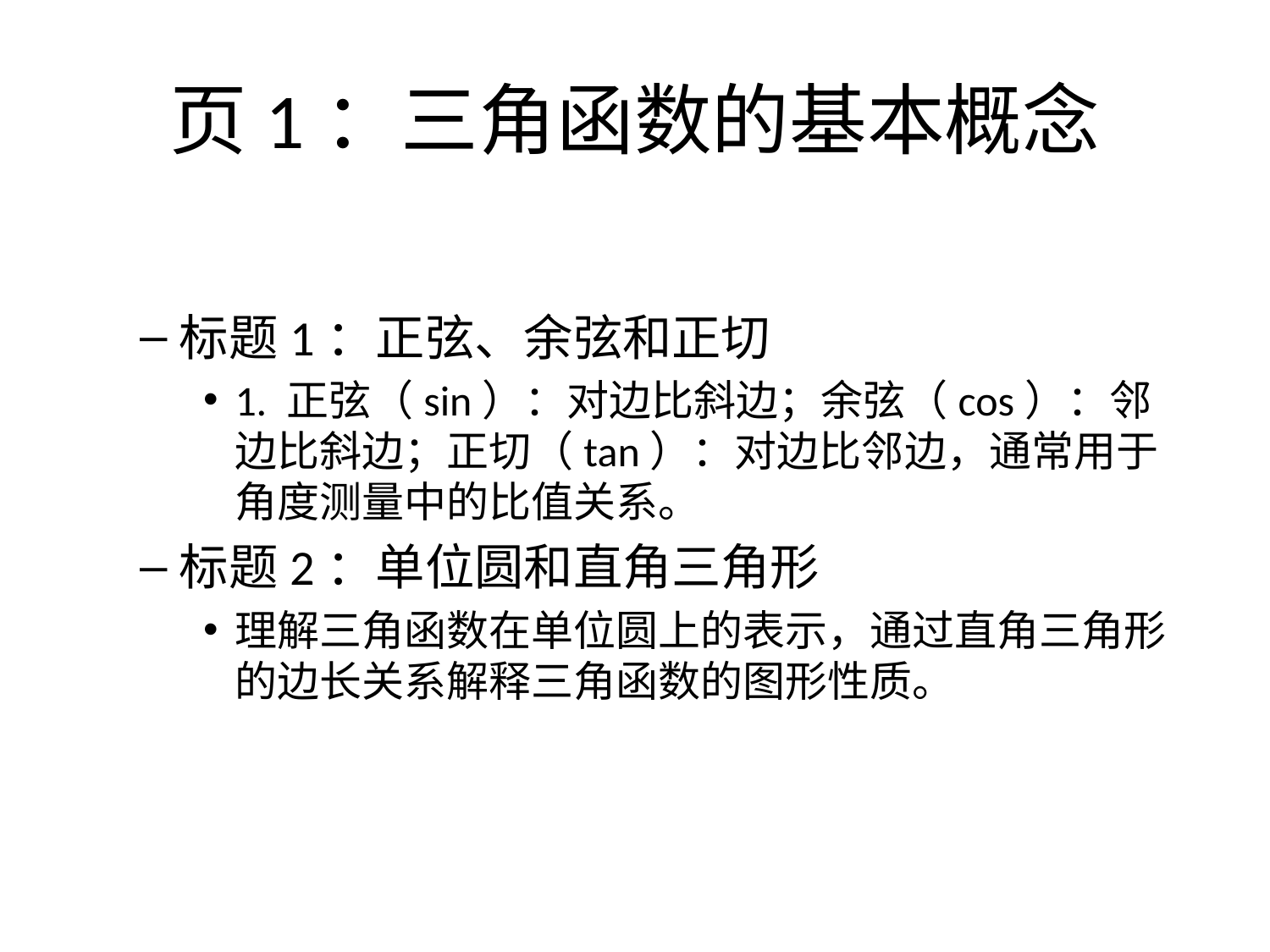

# 页1：三角函数的基本概念

标题1：正弦、余弦和正切
1. 正弦（sin）：对边比斜边；余弦（cos）：邻边比斜边；正切（tan）：对边比邻边，通常用于角度测量中的比值关系。
标题2：单位圆和直角三角形
理解三角函数在单位圆上的表示，通过直角三角形的边长关系解释三角函数的图形性质。